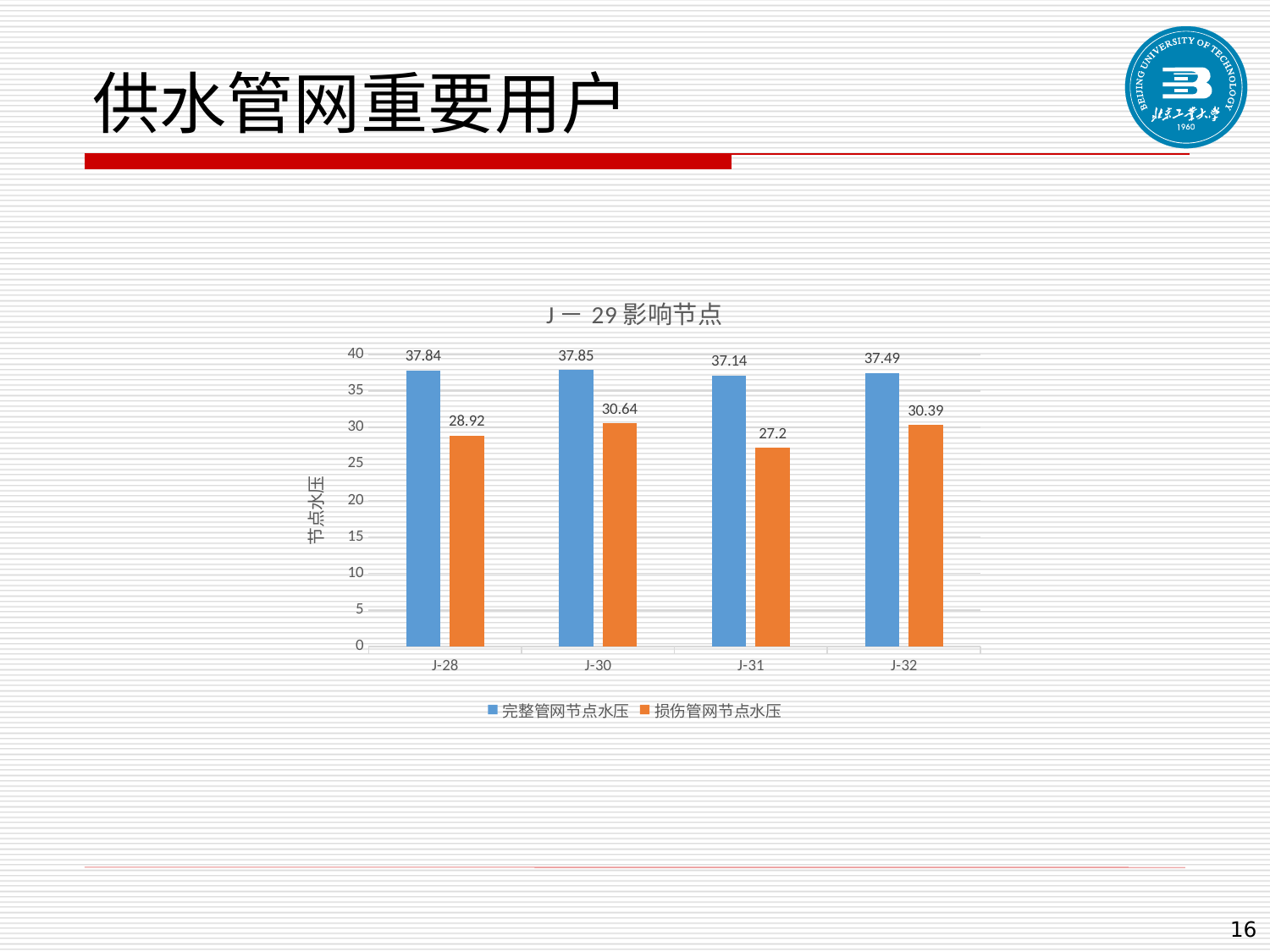

# 供水管网重要用户

### Chart: J－29影响节点

| Category |  |  |
|---|---|---|
| J-28 | 37.839999999999996 | 28.919999999999998 |
| J-30 | 37.849999999999994 | 30.64 |
| J-31 | 37.14 | 27.2 |
| J-32 | 37.49 | 30.39 |
16